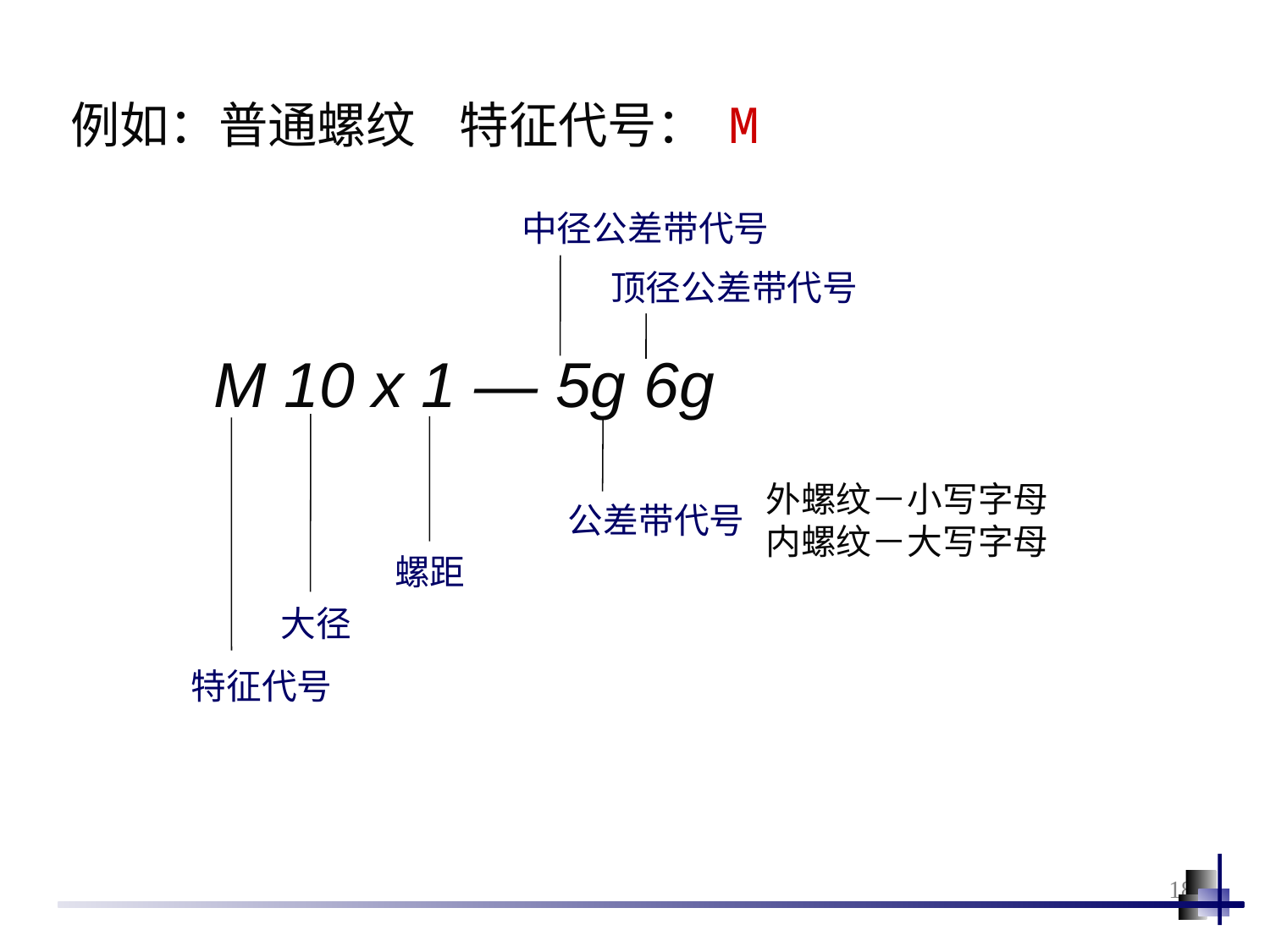

例如：普通螺纹    特征代号： M
中径公差带代号

顶径公差带代号

M 10 x 1 — 5g 6g

外螺纹－小写字母
内螺纹－大写字母
公差带代号
螺距
大径
特征代号

18